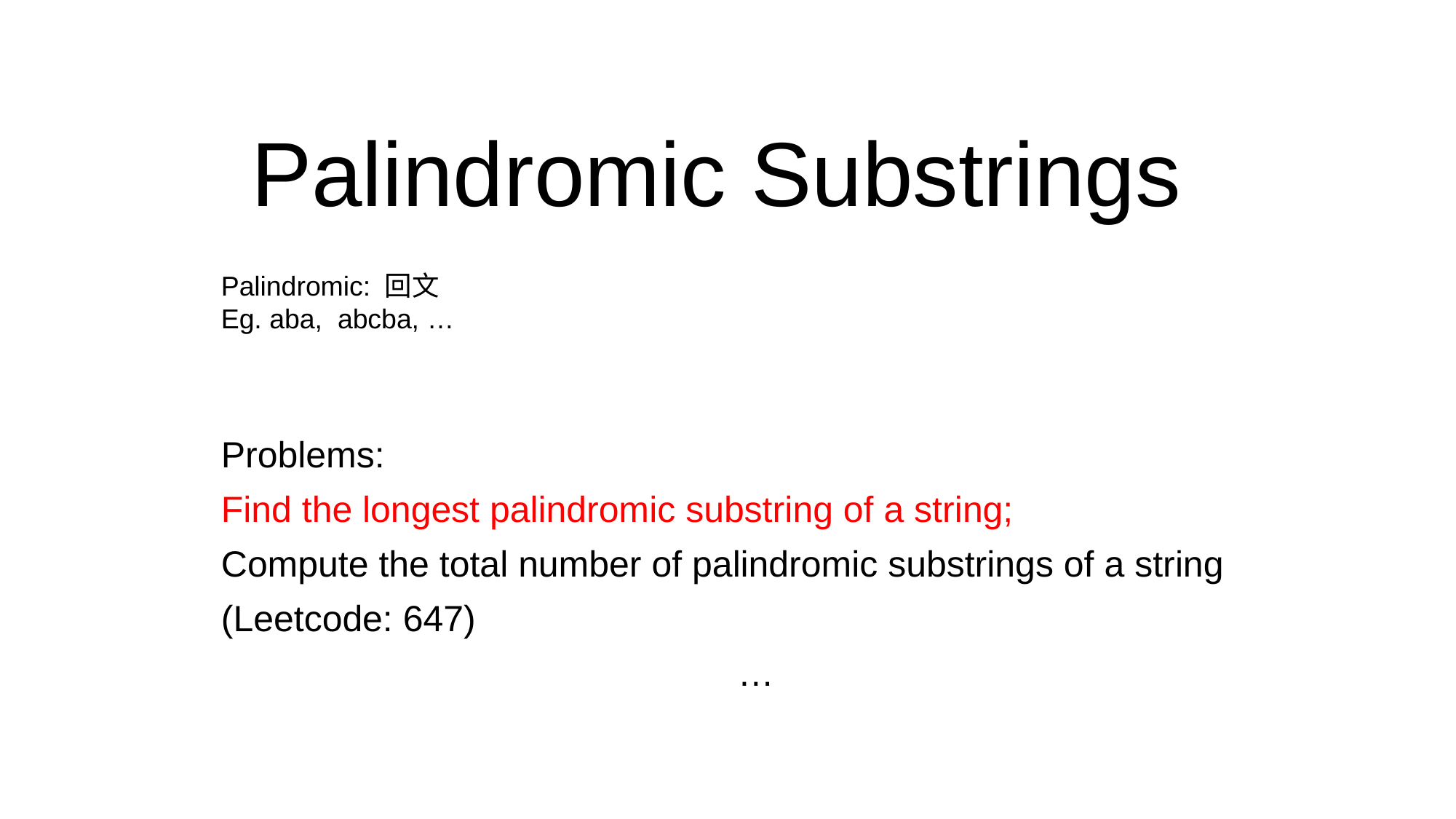

# Palindromic Substrings
Palindromic: 回文
Eg. aba,  abcba, …

Problems:
Find the longest palindromic substring of a string;
Compute the total number of palindromic substrings of a string
(Leetcode: 647)
…